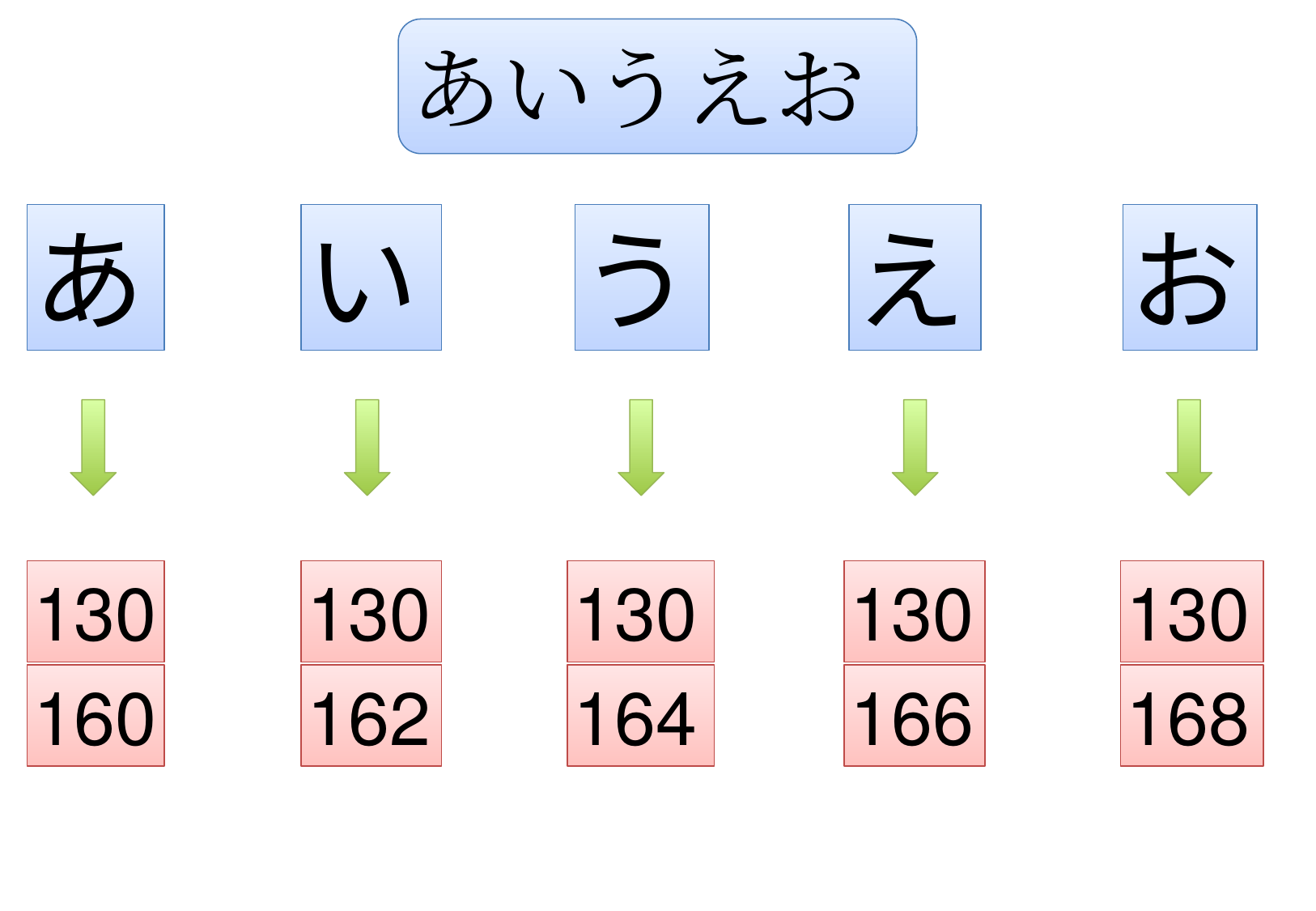

あいうえお
あ
い
う
え
お

130
130
130
130
130
160
162
164
166
168